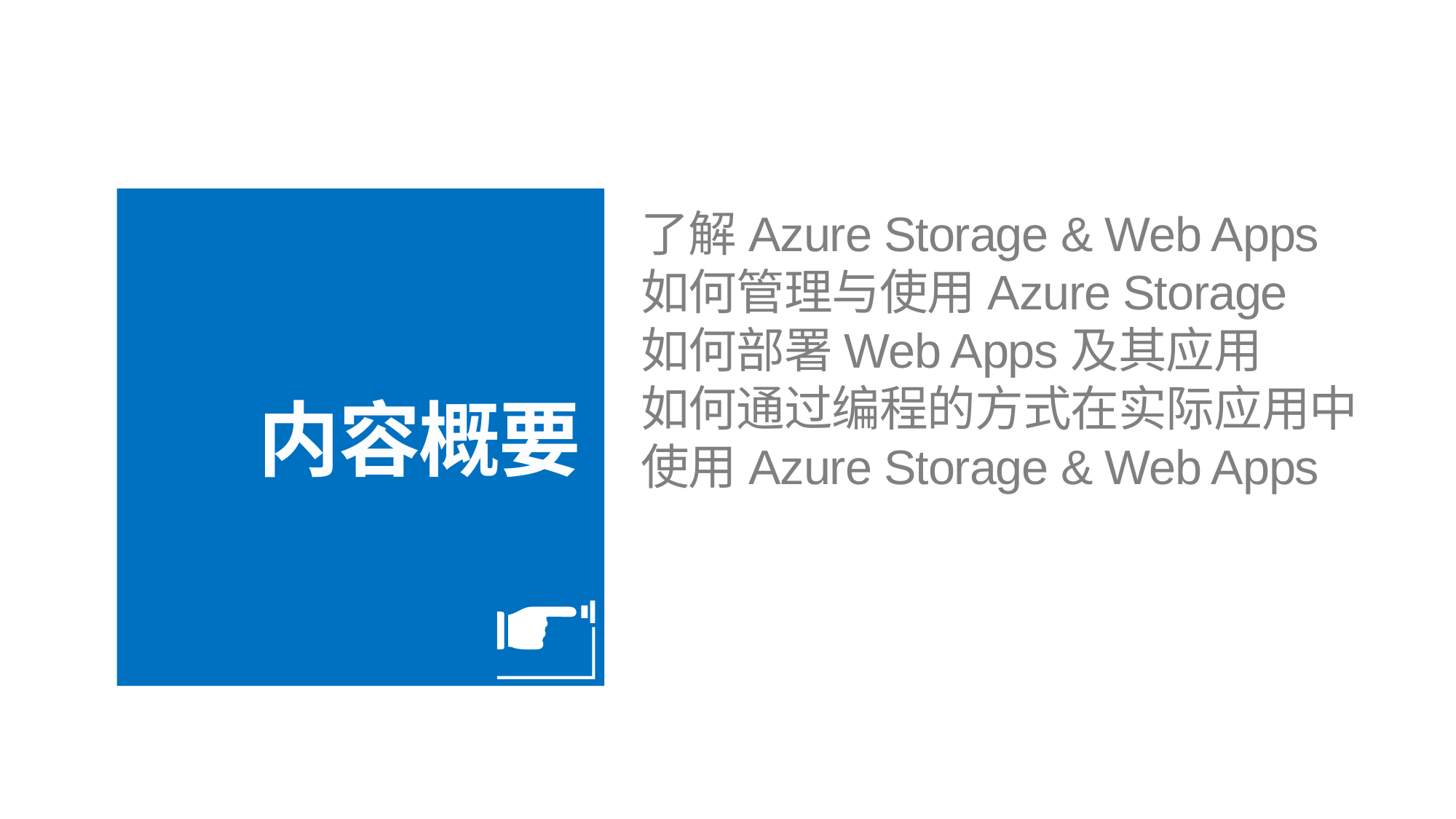

了解Azure Storage & Web Apps
如何管理与使用Azure Storage
如何部署Web Apps及其应用
如何通过编程的方式在实际应用中使用Azure Storage & Web Apps
# 内容概要